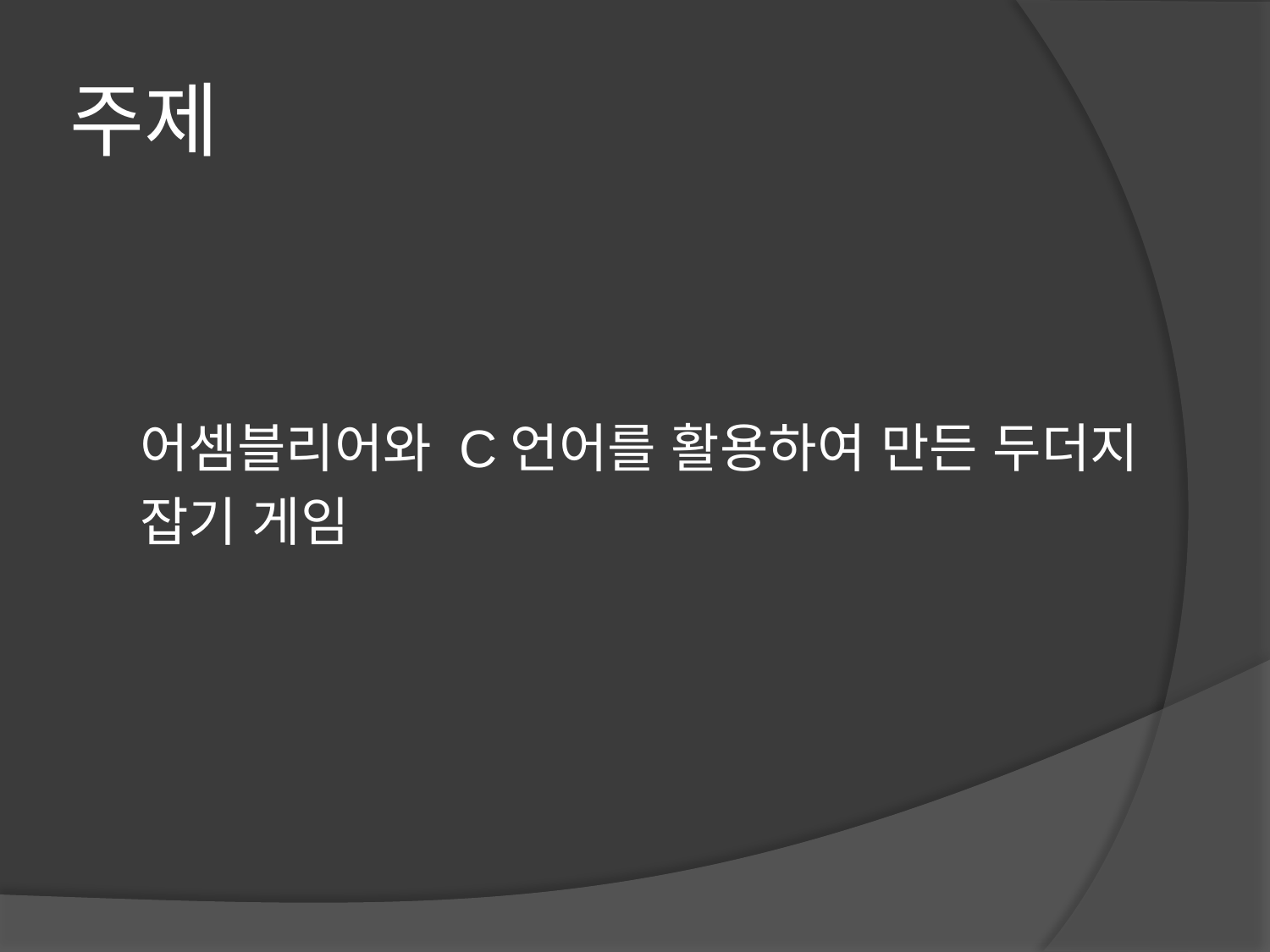

# 주제

 어셈블리어와 C언어를 활용하여 만든 두더지
 잡기 게임